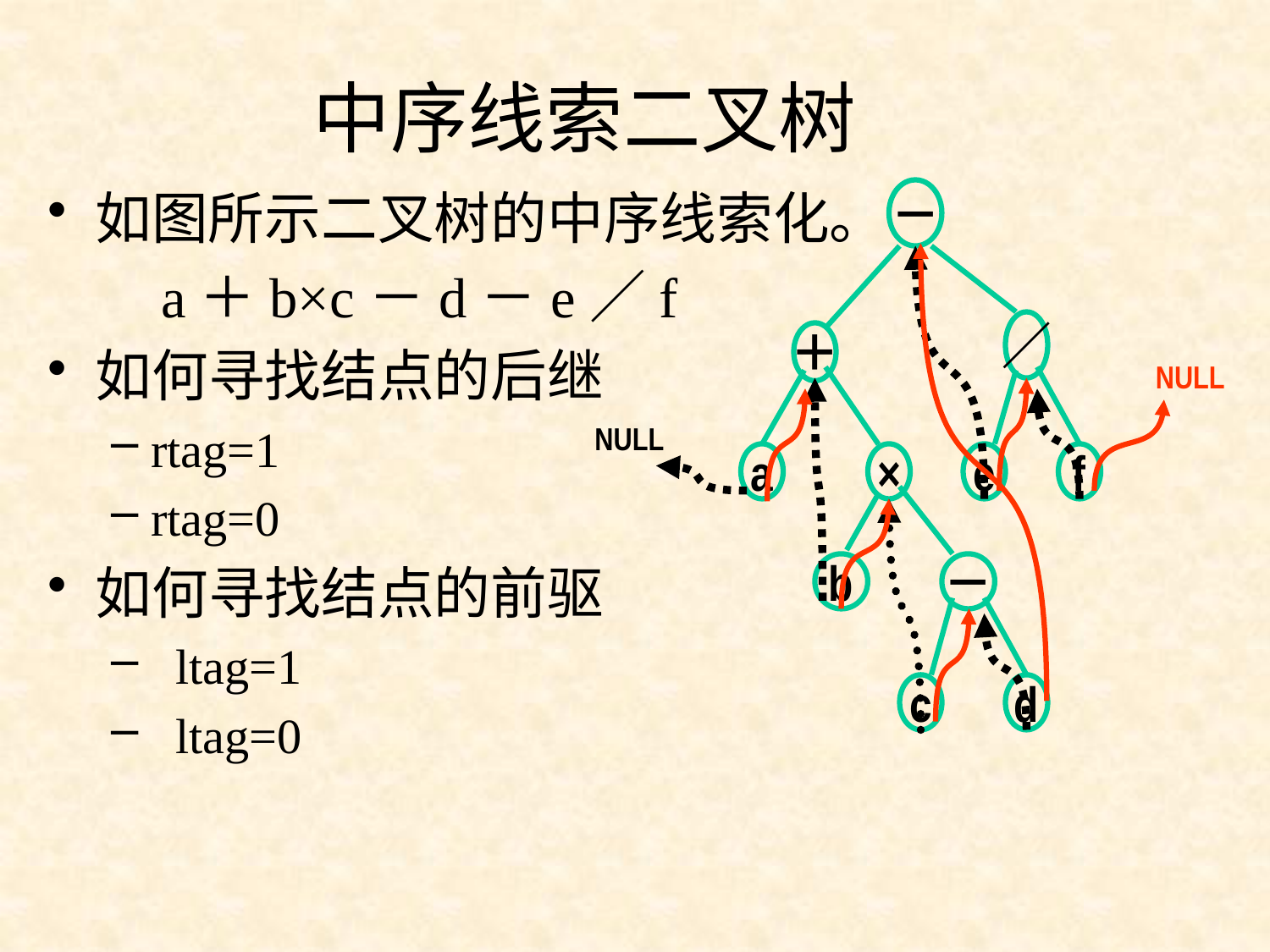

# 中序线索二叉树
如图所示二叉树的中序线索化。
        a＋b×c－d－e／f
如何寻找结点的后继
rtag=1
rtag=0
如何寻找结点的前驱
  ltag=1
  ltag=0
－

／
＋

a
×
e
f

b
－

c
d
NULL
NULL